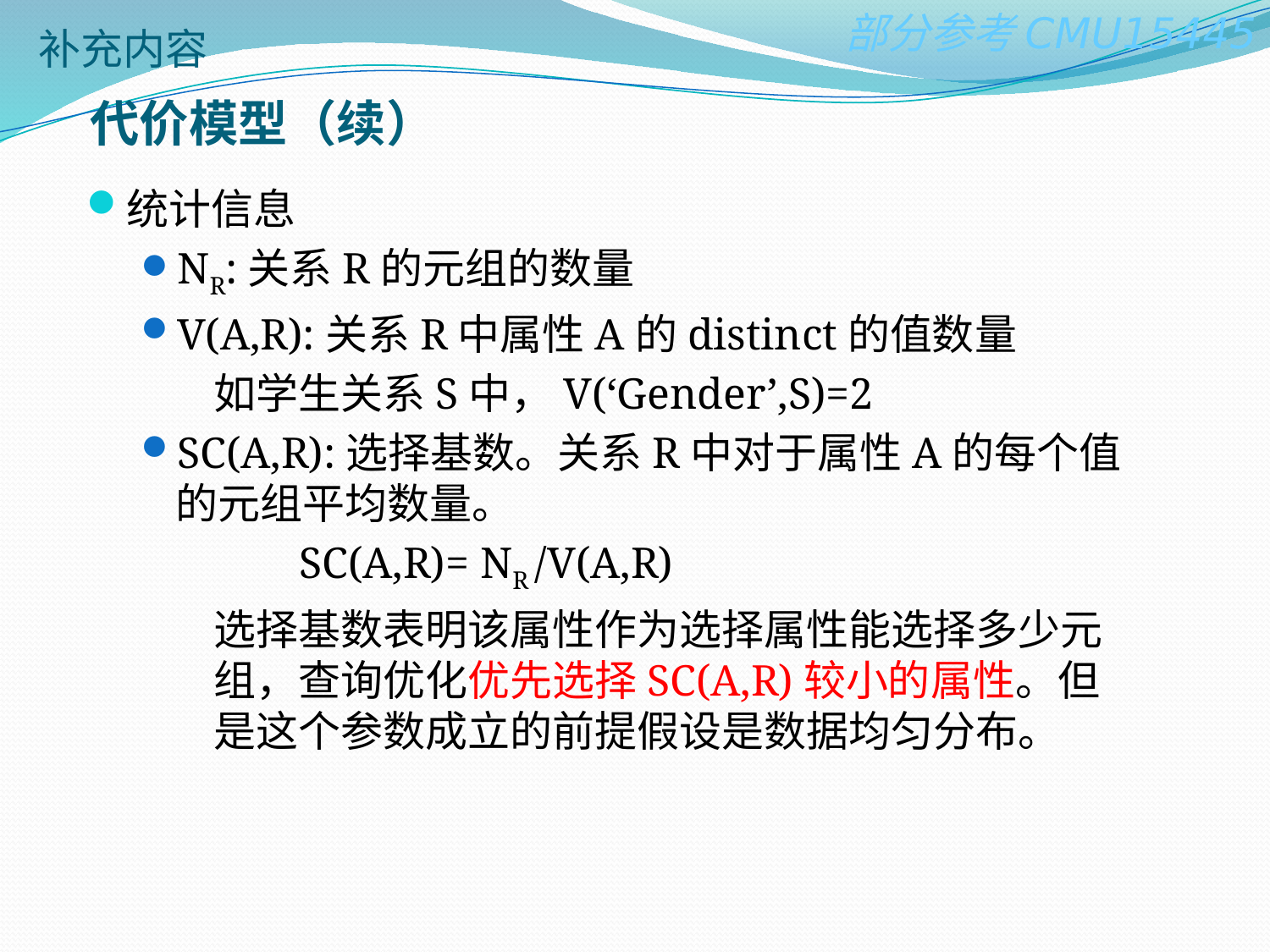

补充内容
代价模型（续）
统计信息
NR:关系R的元组的数量
V(A,R):关系R中属性A的distinct的值数量
如学生关系S中，V(‘Gender’,S)=2
SC(A,R):选择基数。关系R中对于属性A的每个值的元组平均数量。
	  SC(A,R)= NR /V(A,R)
选择基数表明该属性作为选择属性能选择多少元组，查询优化优先选择SC(A,R)较小的属性。但是这个参数成立的前提假设是数据均匀分布。